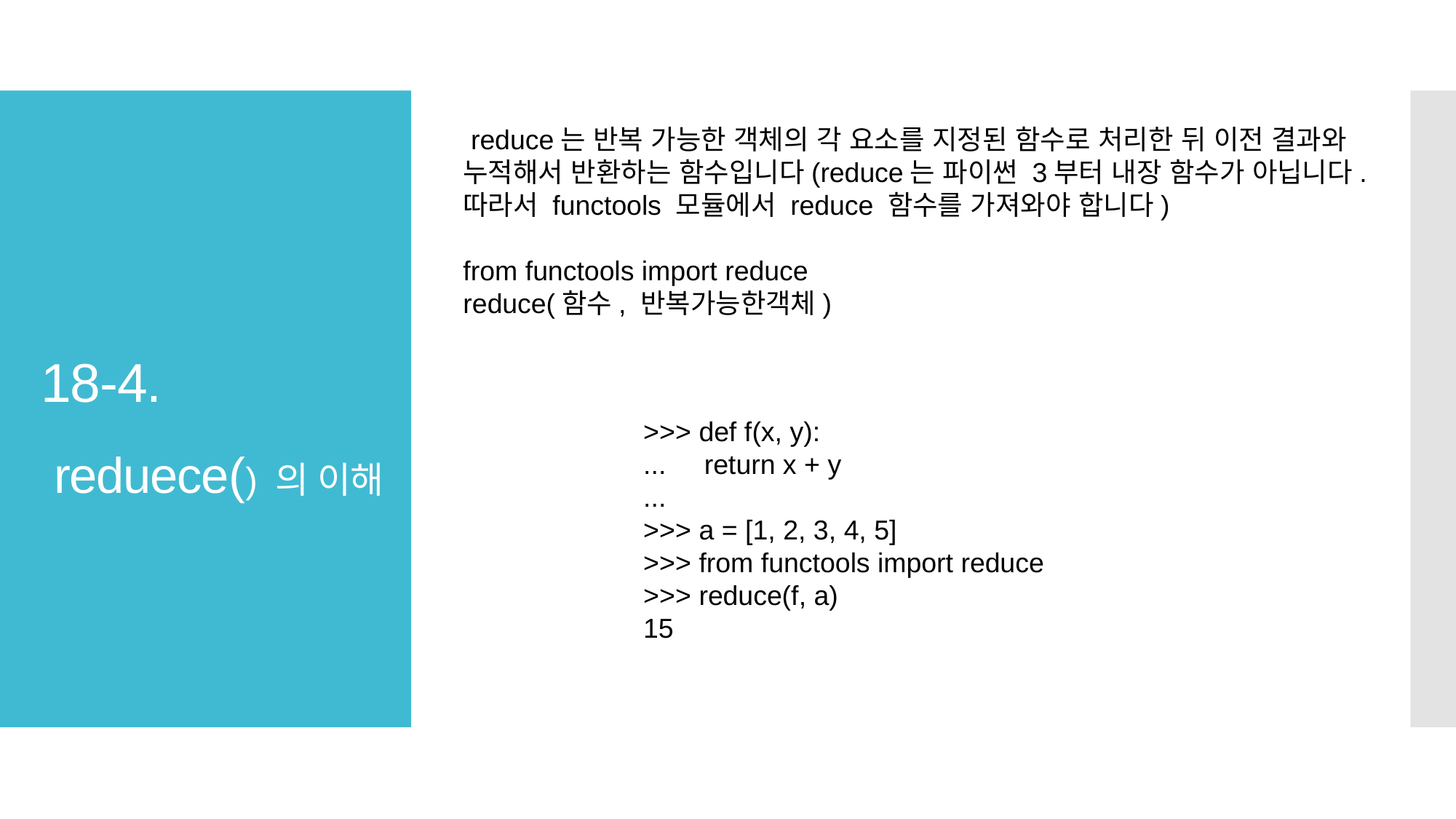

reduce는 반복 가능한 객체의 각 요소를 지정된 함수로 처리한 뒤 이전 결과와 누적해서 반환하는 함수입니다(reduce는 파이썬 3부터 내장 함수가 아닙니다. 따라서 functools 모듈에서 reduce 함수를 가져와야 합니다)

from functools import reduce
reduce(함수, 반복가능한객체)
# 18-4. reduece() 의 이해
>>> def f(x, y):
...     return x + y
...
>>> a = [1, 2, 3, 4, 5]
>>> from functools import reduce
>>> reduce(f, a)
15